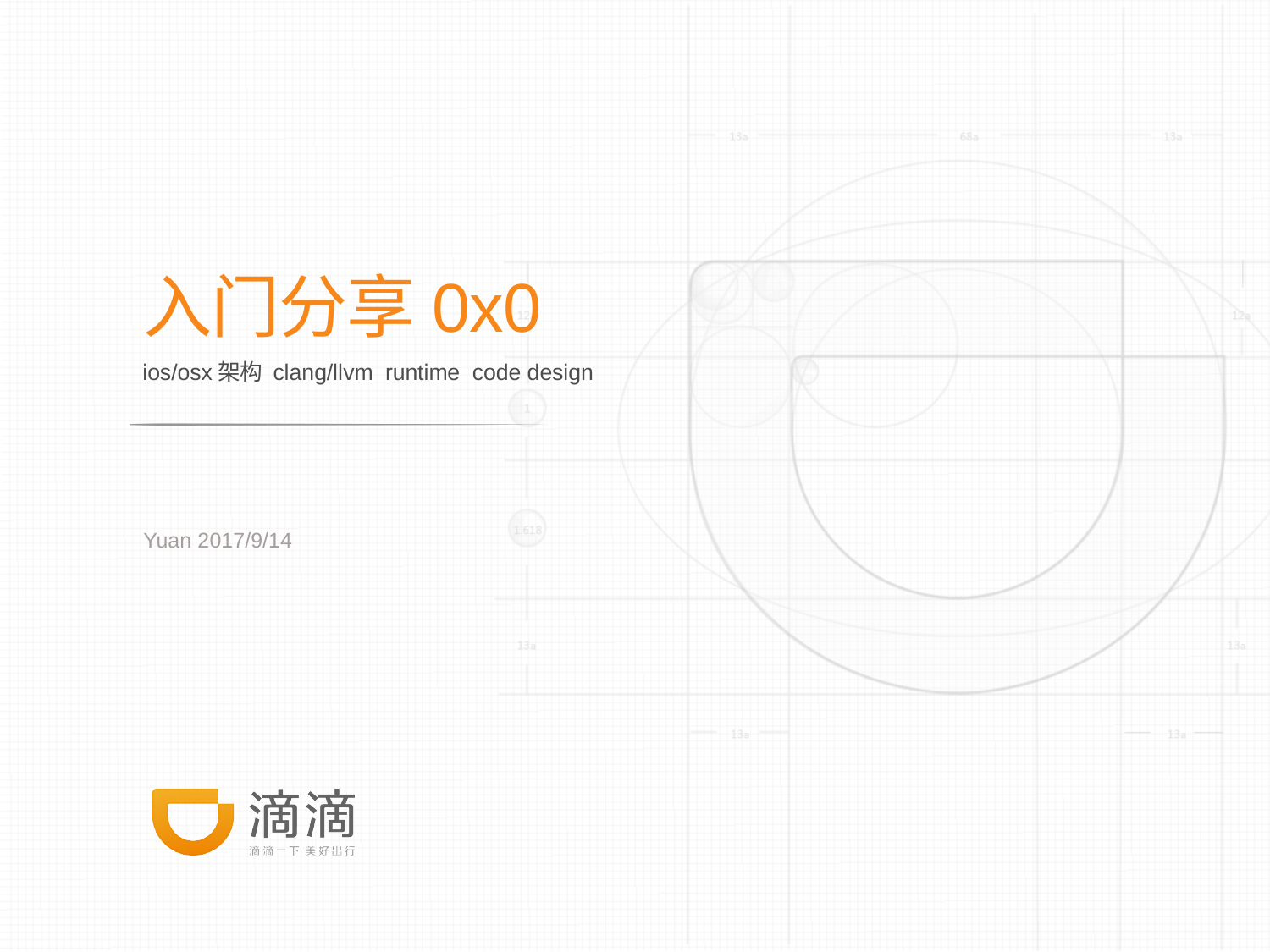

# 入门分享0x0
ios/osx架构 clang/llvm  runtime  code design
Yuan 2017/9/14